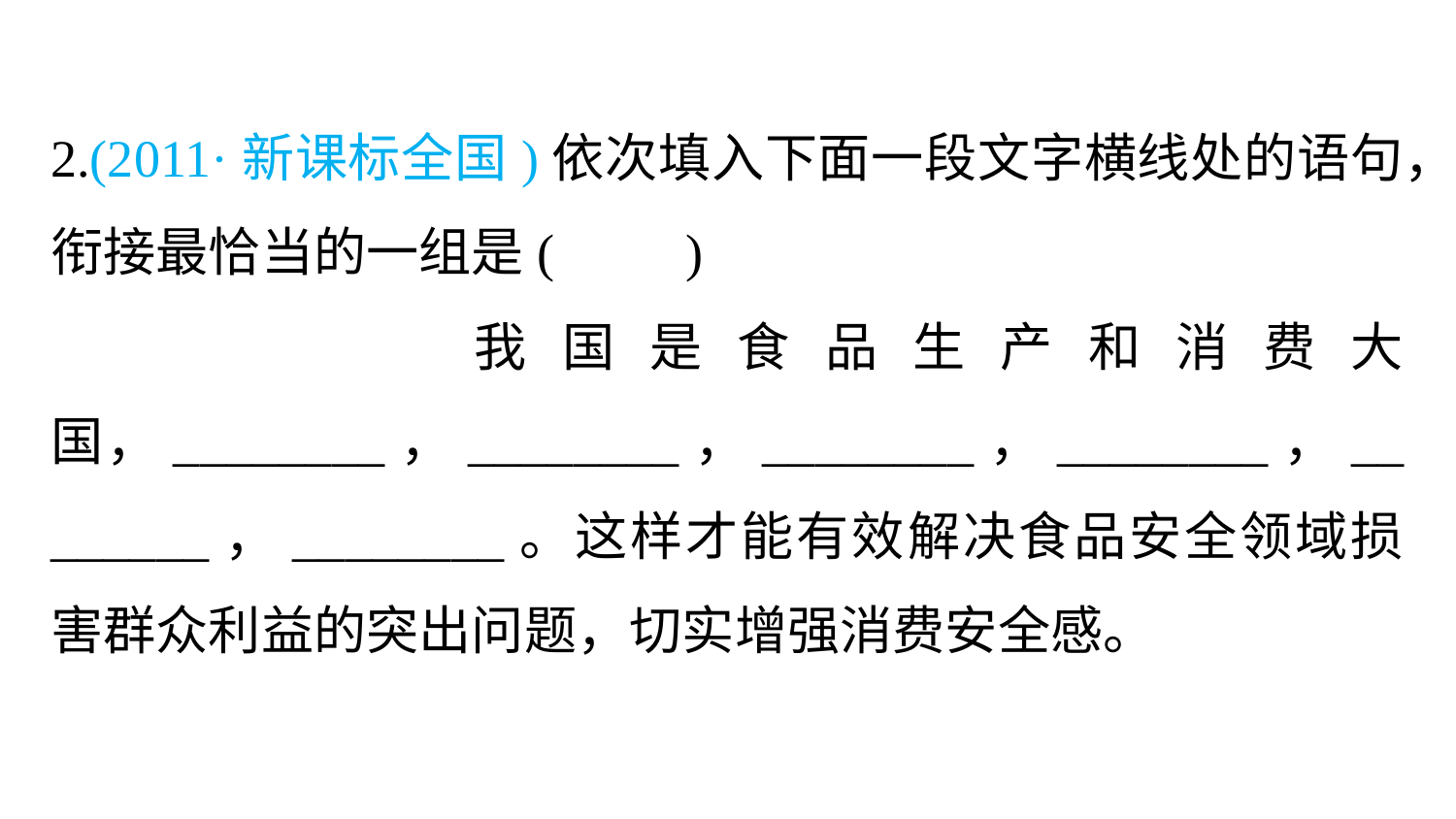

2.(2011·新课标全国)依次填入下面一段文字横线处的语句，衔接最恰当的一组是(　　)
        我国是食品生产和消费大国，________，________，________，________，________，________。这样才能有效解决食品安全领域损害群众利益的突出问题，切实增强消费安全感。